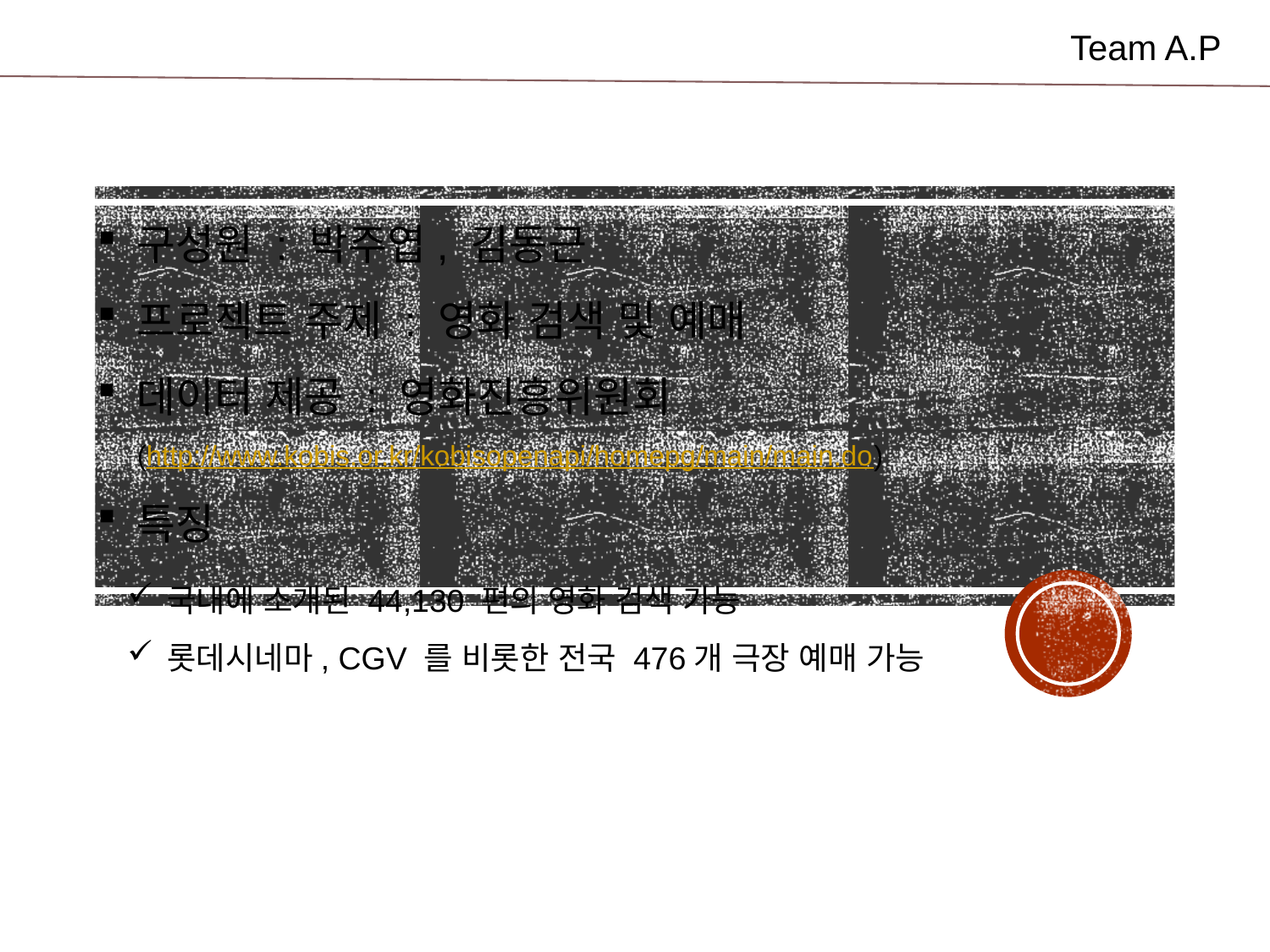

Team A.P
구성원 : 박주엽, 김동근
프로젝트 주제 : 영화 검색 및 예매
데이터 제공 : 영화진흥위원회
(http://www.kobis.or.kr/kobisopenapi/homepg/main/main.do)
특징
국내에 소개된 44,130 편의 영화 검색 가능
롯데시네마, CGV 를 비롯한 전국 476개 극장 예매 가능